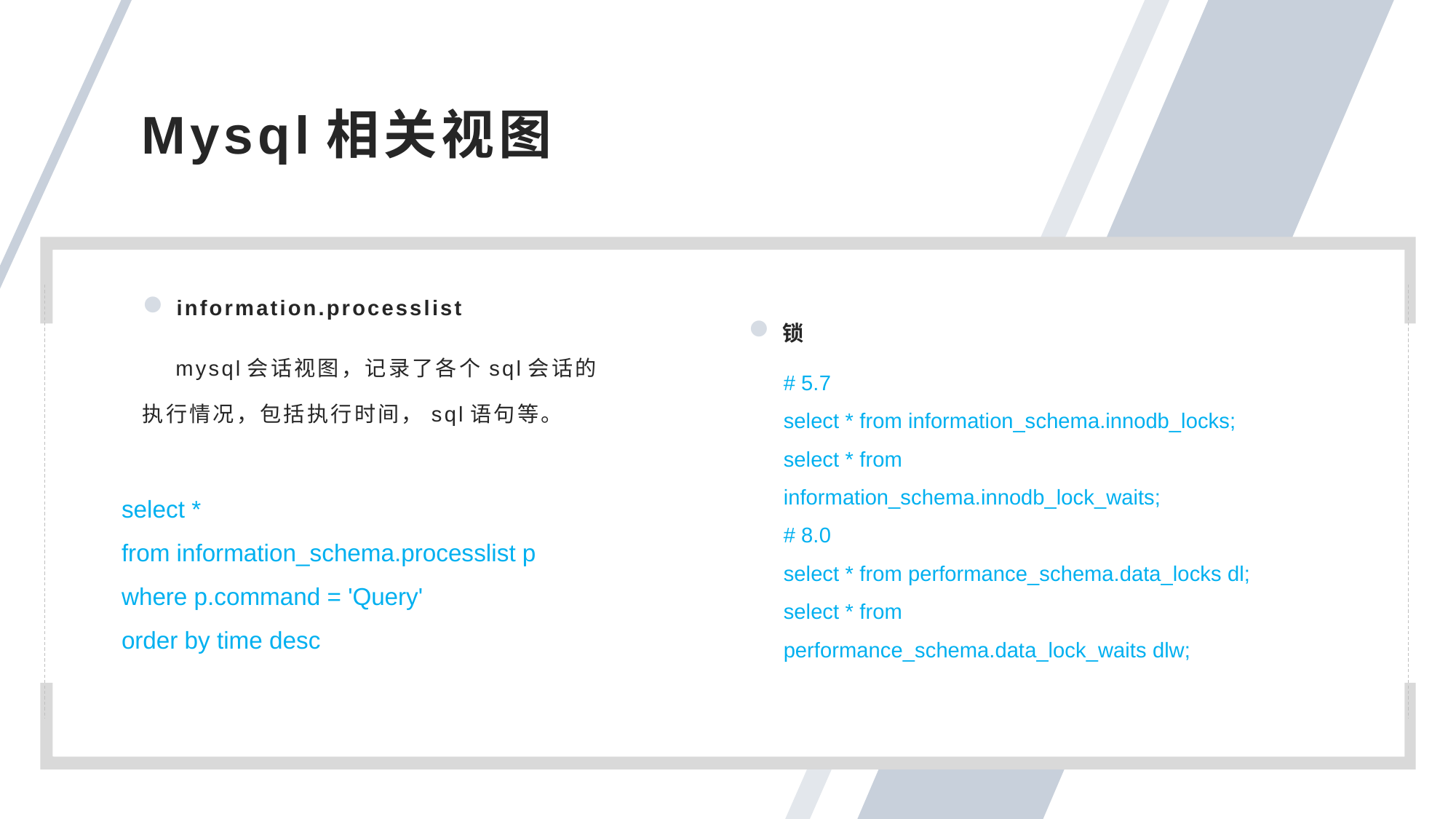

Mysql相关视图

information.processlist
    mysql会话视图，记录了各个sql会话的执行情况，包括执行时间，sql语句等。

锁

# 5.7
select * from information_schema.innodb_locks;
select * from information_schema.innodb_lock_waits;
# 8.0
select * from performance_schema.data_locks dl;
select * from performance_schema.data_lock_waits dlw;

select *
from information_schema.processlist p
where p.command = 'Query'
order by time desc